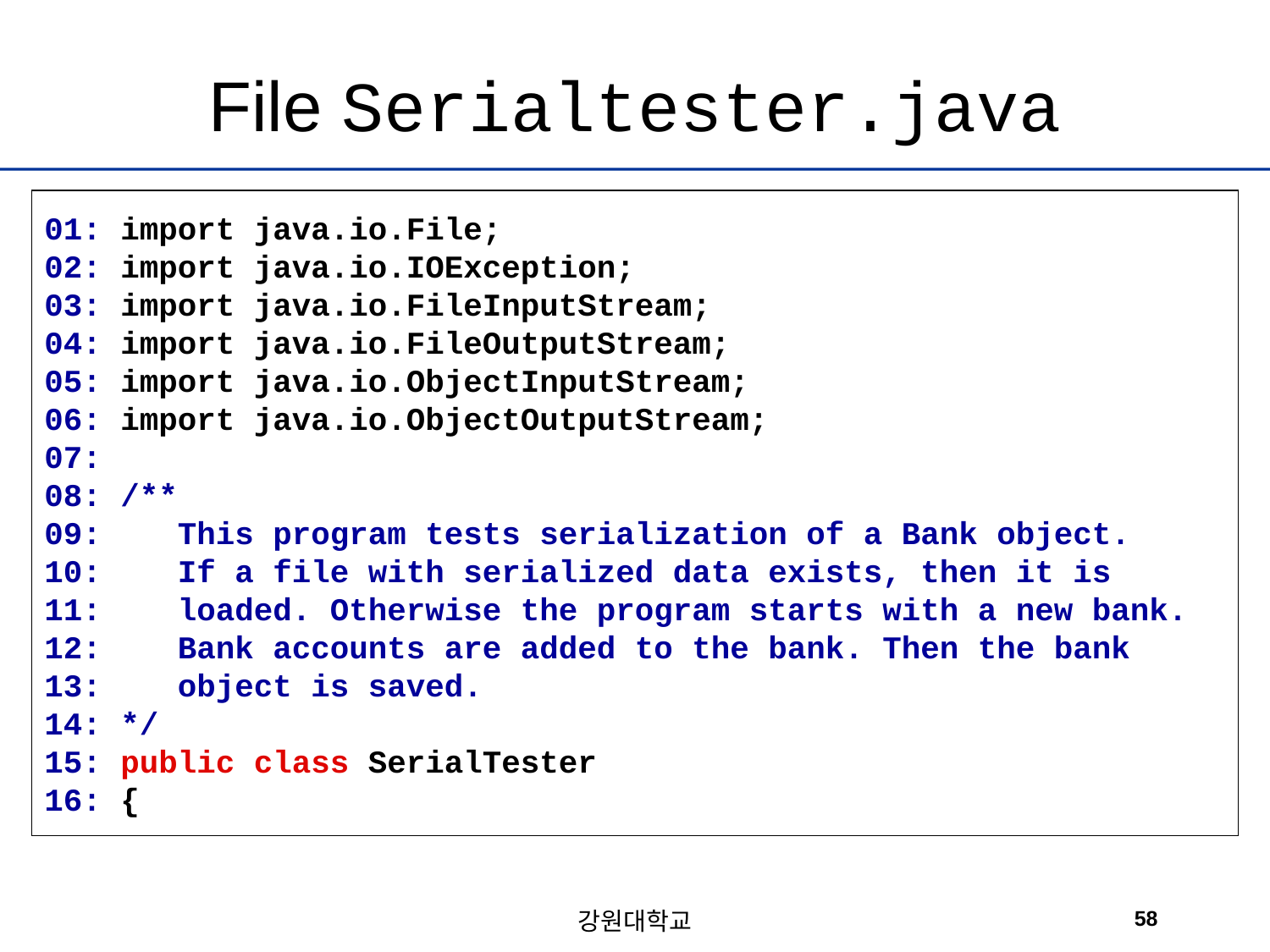

# File Serialtester.java

01: import java.io.File;
02: import java.io.IOException;
03: import java.io.FileInputStream;
04: import java.io.FileOutputStream;
05: import java.io.ObjectInputStream;
06: import java.io.ObjectOutputStream;
07:
08: /**
09:    This program tests serialization of a Bank object.
10:    If a file with serialized data exists, then it is
11:    loaded. Otherwise the program starts with a new bank.
12:    Bank accounts are added to the bank. Then the bank
13:    object is saved.
14: */
15: public class SerialTester
16: {
강원대학교